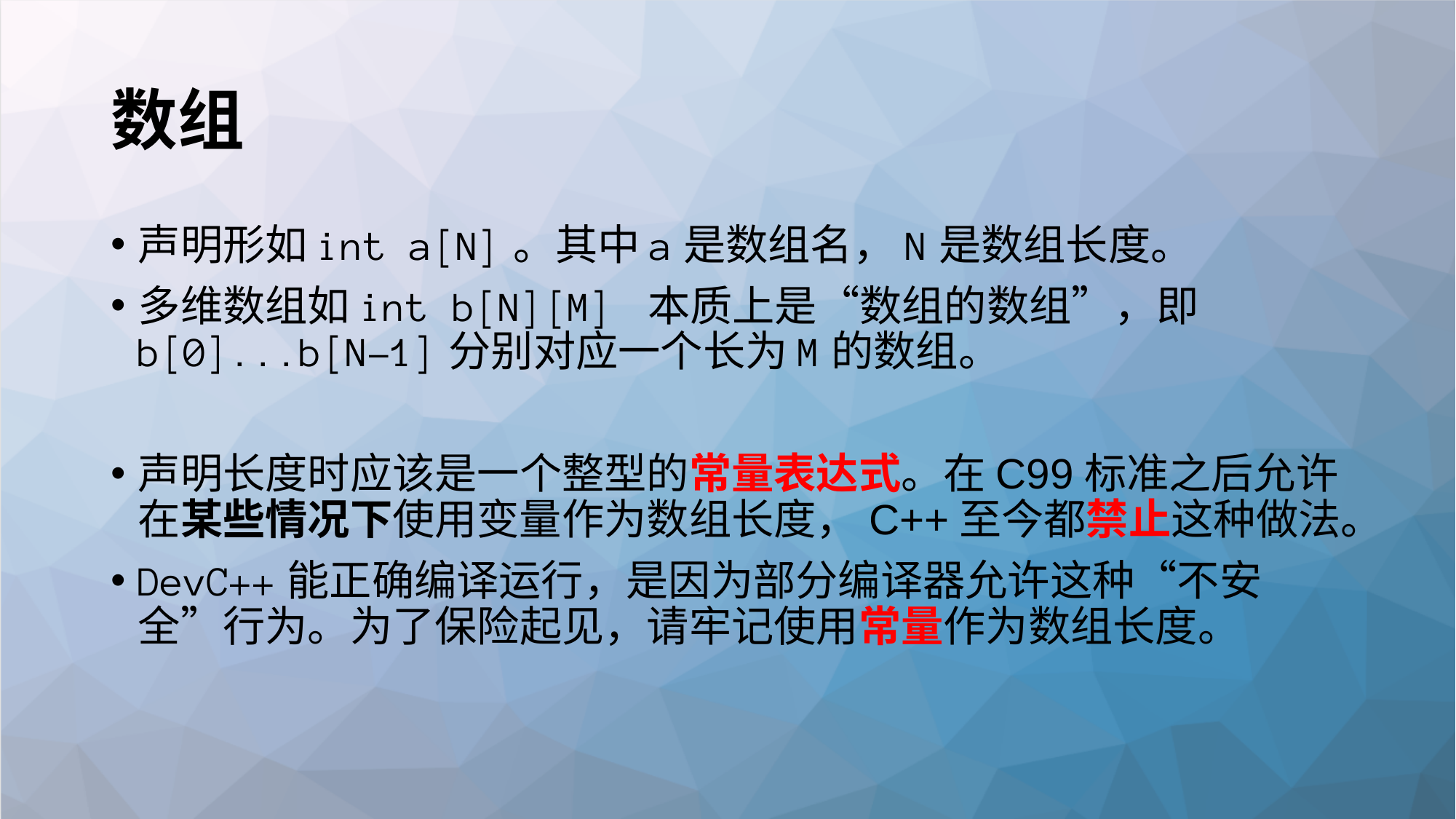

# 数组
声明形如int a[N]。其中a是数组名，N是数组长度。
多维数组如int b[N][M] 本质上是“数组的数组”，即b[0]...b[N-1]分别对应一个长为M的数组。

声明长度时应该是一个整型的常量表达式。在C99标准之后允许在某些情况下使用变量作为数组长度，C++至今都禁止这种做法。
DevC++能正确编译运行，是因为部分编译器允许这种“不安全”行为。为了保险起见，请牢记使用常量作为数组长度。